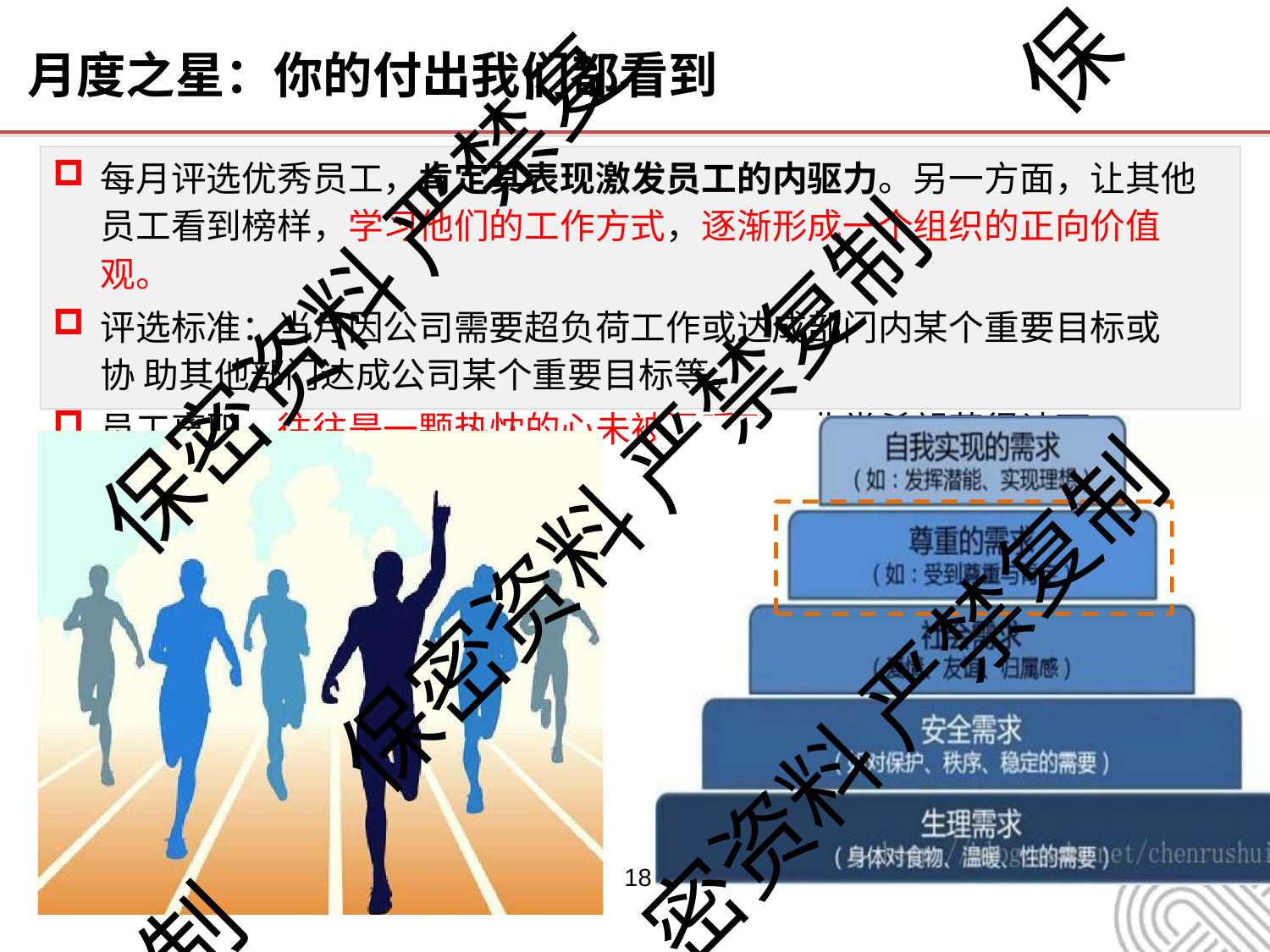

保
# 月度之星：你的付出我们都看到

每月评选优秀员工，肯定其表现激发员工的内驱力。另一方面，让其他 员工看到榜样，学习他们的工作方式，逐渐形成一个组织的正向价值观。
评选标准：当月因公司需要超负荷工作或达成部门内某个重要目标或协 助其他部门达成公司某个重要目标等。
员工离职，往往是一颗热忱的心未被温暖到，非常希望获得认可。
保密资料 严禁复

保密资料 严禁复制

密资料 严禁复制

18
制